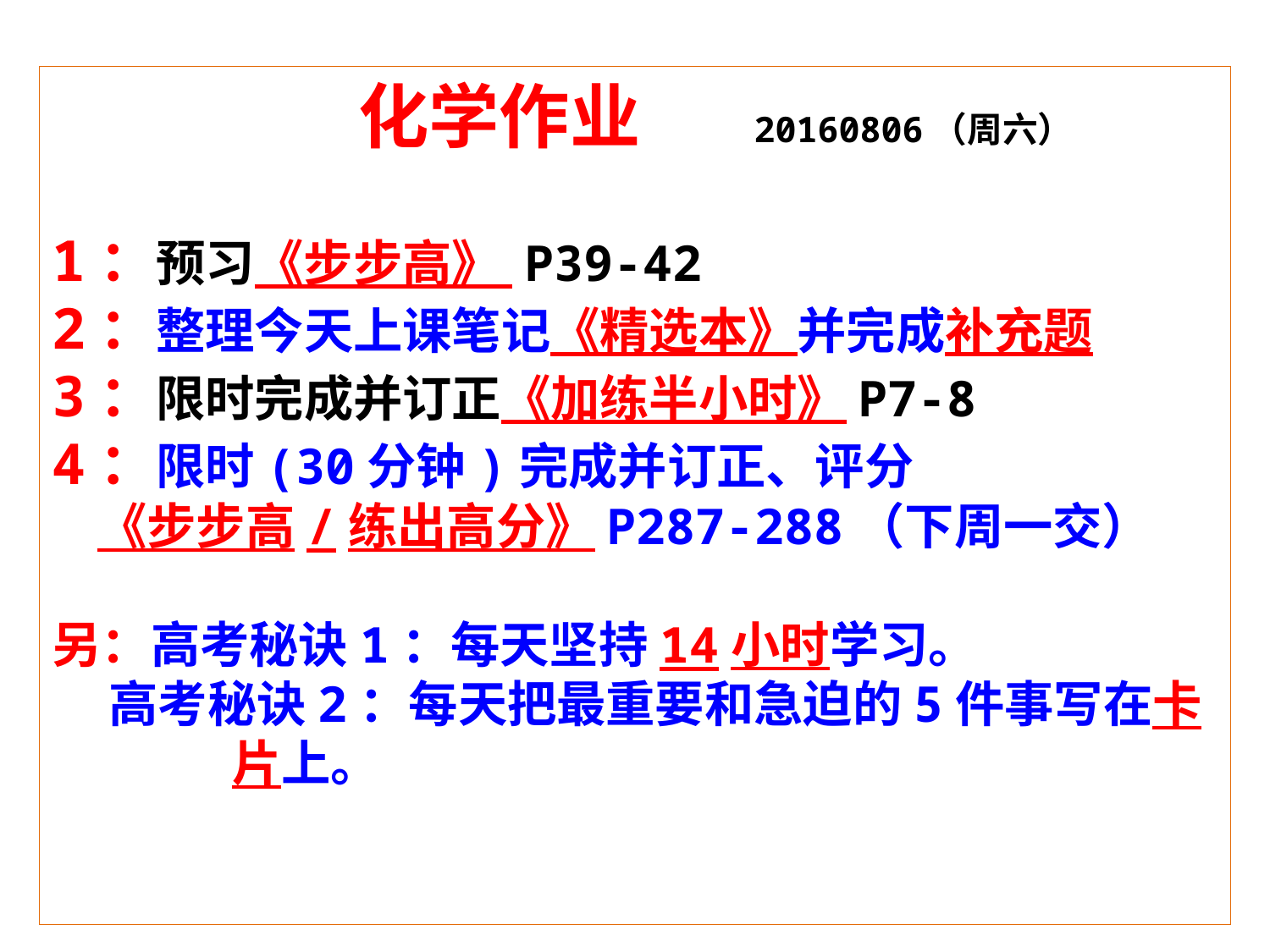

化学作业      20160806（周六）

1：预习《步步高》 P39-42
2：整理今天上课笔记《精选本》并完成补充题
3：限时完成并订正《加练半小时》P7-8
4：限时(30分钟)完成并订正、评分
   《步步高/练出高分》P287-288（下周一交）

另：高考秘诀1：每天坚持14小时学习。
    高考秘诀2：每天把最重要和急迫的5件事写在卡
               片上。